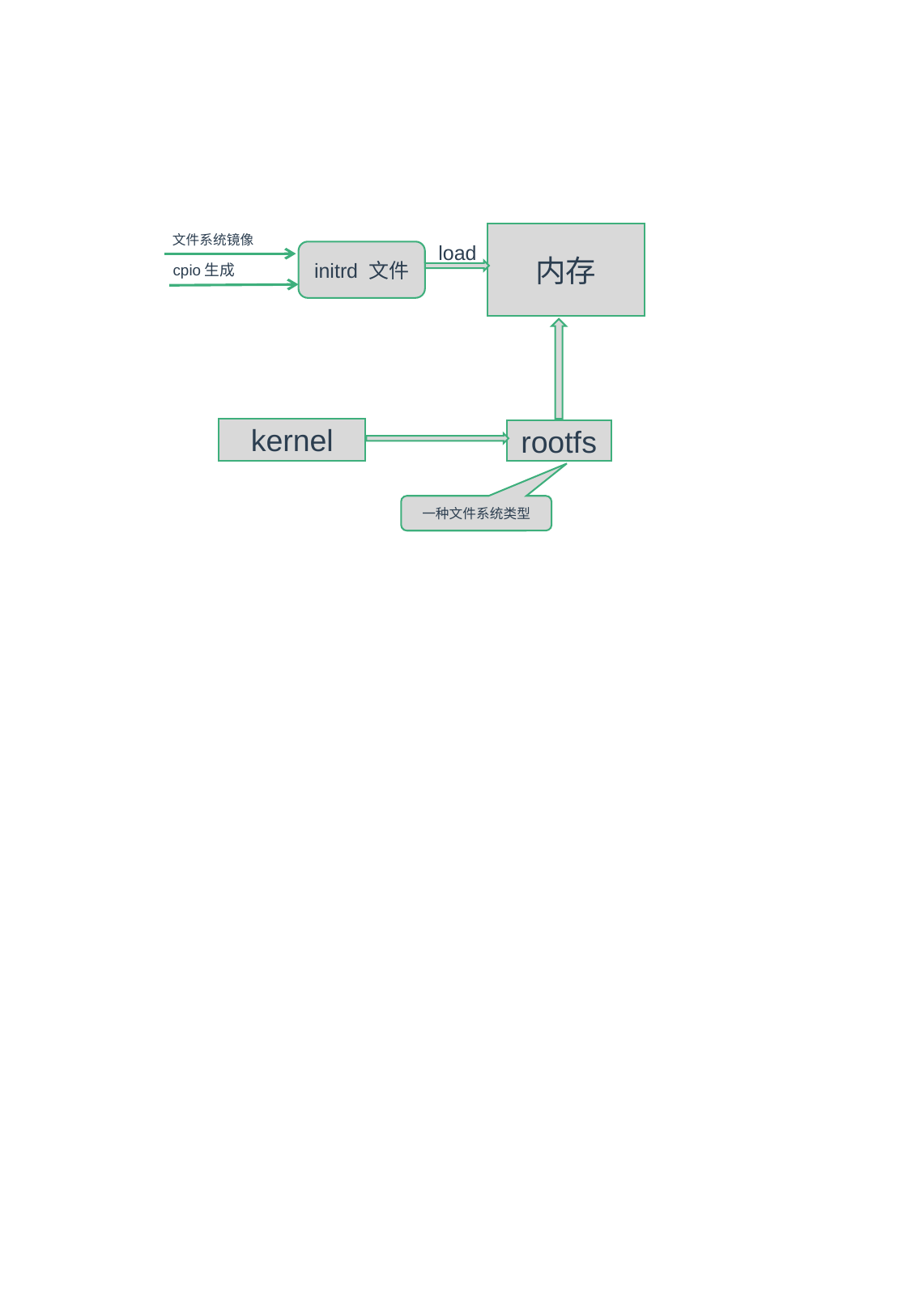

内存
文件系统镜像
load
initrd 文件
cpio生成

kernel
rootfs

一种文件系统类型